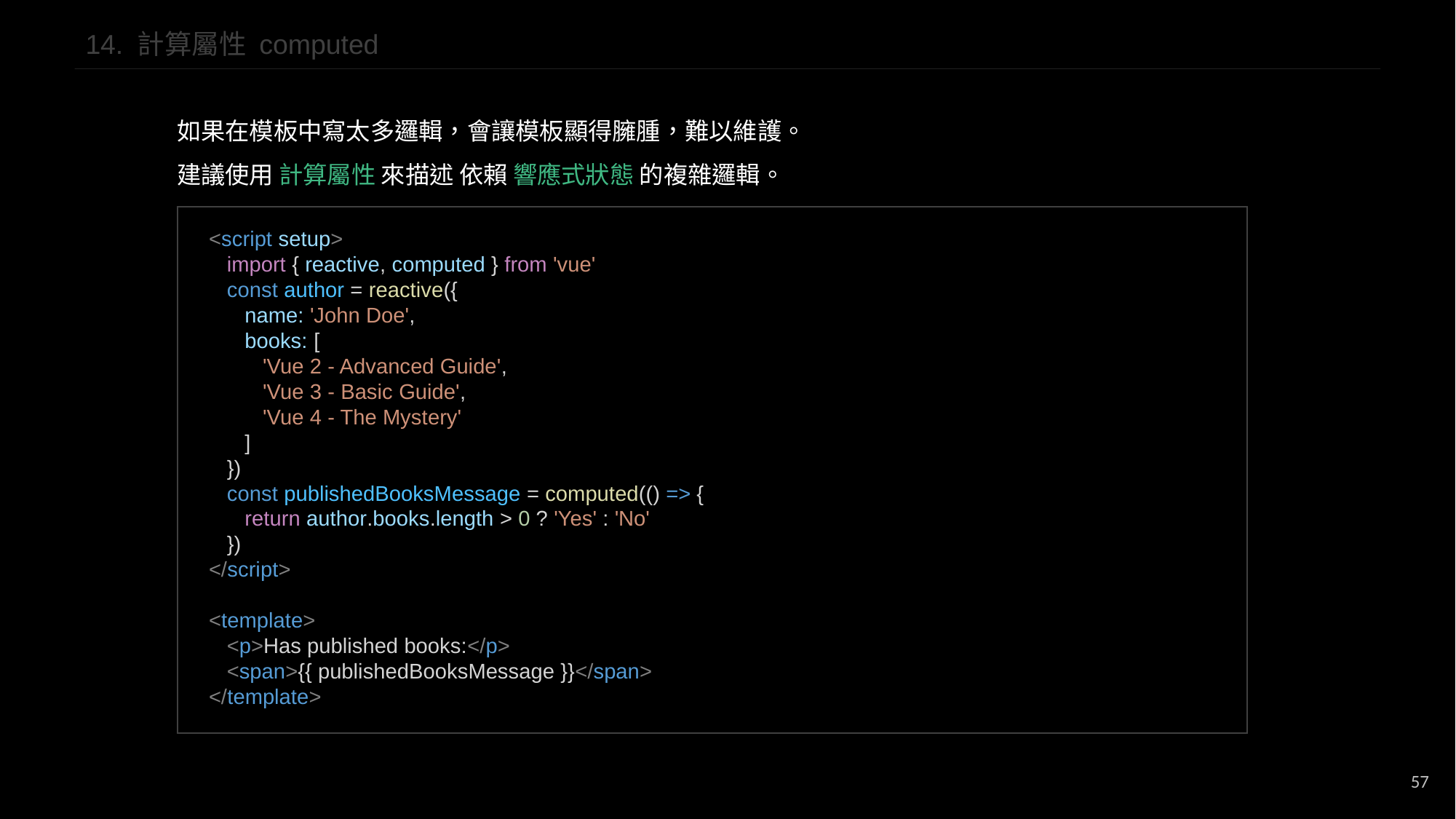

14. 計算屬性 computed
如果在模板中寫太多邏輯，會讓模板顯得臃腫，難以維護。
建議使用 計算屬性 來描述 依賴 響應式狀態 的複雜邏輯。

<script setup>
   import { reactive, computed } from 'vue'
   const author = reactive({
      name: 'John Doe',
      books: [
         'Vue 2 - Advanced Guide',
         'Vue 3 - Basic Guide',
         'Vue 4 - The Mystery'
      ]
   })
   const publishedBooksMessage = computed(() => {
      return author.books.length > 0 ? 'Yes' : 'No'
   })
</script>
<template>
   <p>Has published books:</p>
   <span>{{ publishedBooksMessage }}</span>
</template>
57